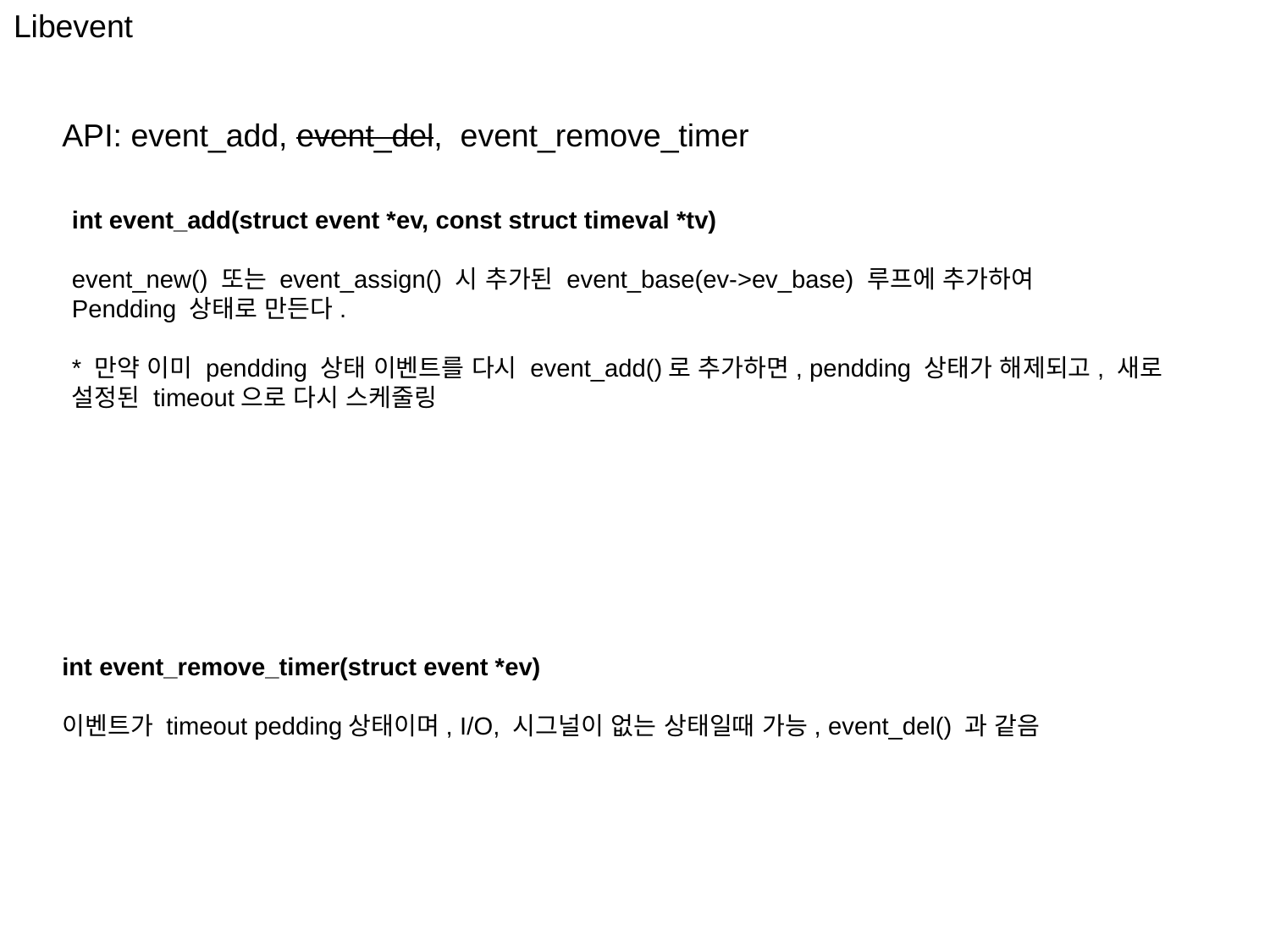

Libevent
API: event_add, event_del,  event_remove_timer
int event_add(struct event *ev, const struct timeval *tv)

event_new() 또는 event_assign() 시 추가된 event_base(ev->ev_base) 루프에 추가하여
Pendding 상태로 만든다.

* 만약 이미 pendding 상태 이벤트를 다시 event_add()로 추가하면, pendding 상태가 해제되고, 새로 설정된 timeout으로 다시 스케줄링
int event_remove_timer(struct event *ev)

이벤트가 timeout pedding상태이며, I/O, 시그널이 없는 상태일때 가능, event_del() 과 같음